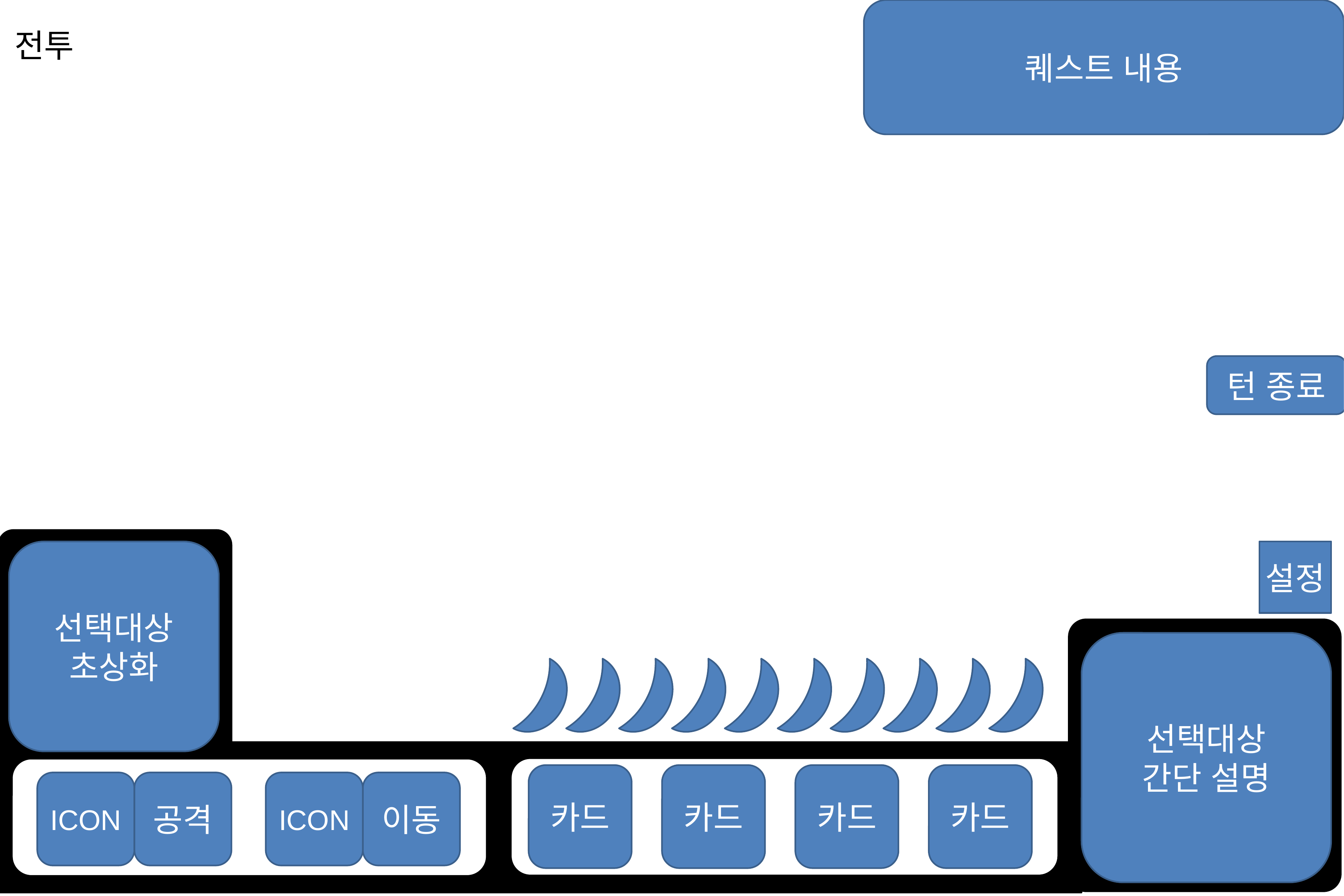

퀘스트 내용
전투
턴 종료

설정
선택대상
초상화

선택대상
간단 설명

카드
카드
카드
카드
ICON
공격
ICON
이동